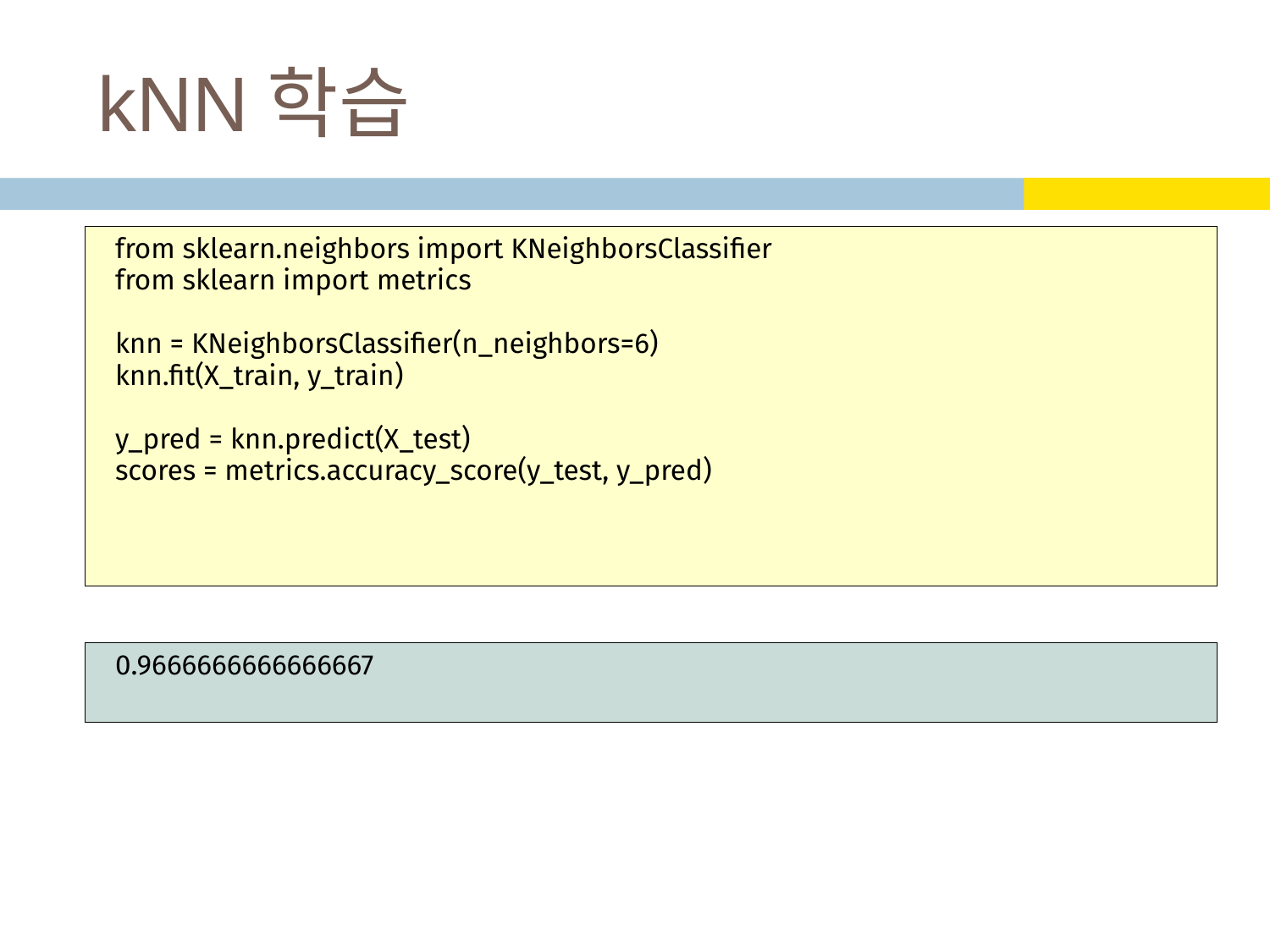

# kNN학습
from sklearn.neighbors import KNeighborsClassifier
from sklearn import metrics

knn = KNeighborsClassifier(n_neighbors=6)
knn.fit(X_train, y_train)

y_pred = knn.predict(X_test)
scores = metrics.accuracy_score(y_test, y_pred)
0.9666666666666667